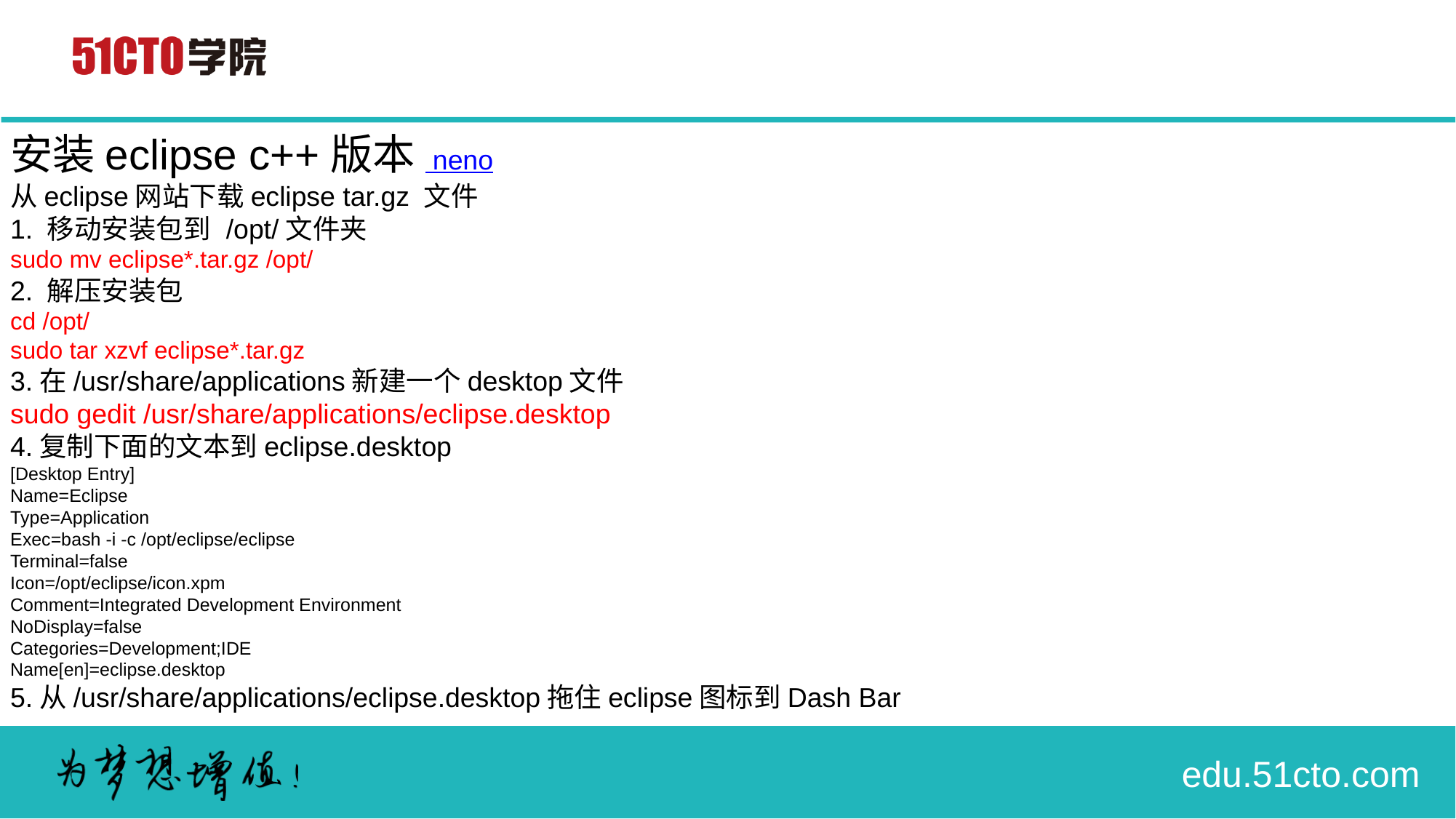

安装eclipse c++版本 neno
从eclipse网站下载eclipse tar.gz 文件
1. 移动安装包到 /opt/文件夹
sudo mv eclipse*.tar.gz /opt/
2. 解压安装包
cd /opt/
sudo tar xzvf eclipse*.tar.gz
3.在/usr/share/applications新建一个desktop文件
sudo gedit /usr/share/applications/eclipse.desktop
4.复制下面的文本到eclipse.desktop
[Desktop Entry]
Name=Eclipse
Type=Application
Exec=bash -i -c /opt/eclipse/eclipse
Terminal=false
Icon=/opt/eclipse/icon.xpm
Comment=Integrated Development Environment
NoDisplay=false
Categories=Development;IDE
Name[en]=eclipse.desktop
5.从/usr/share/applications/eclipse.desktop拖住eclipse图标到Dash Bar